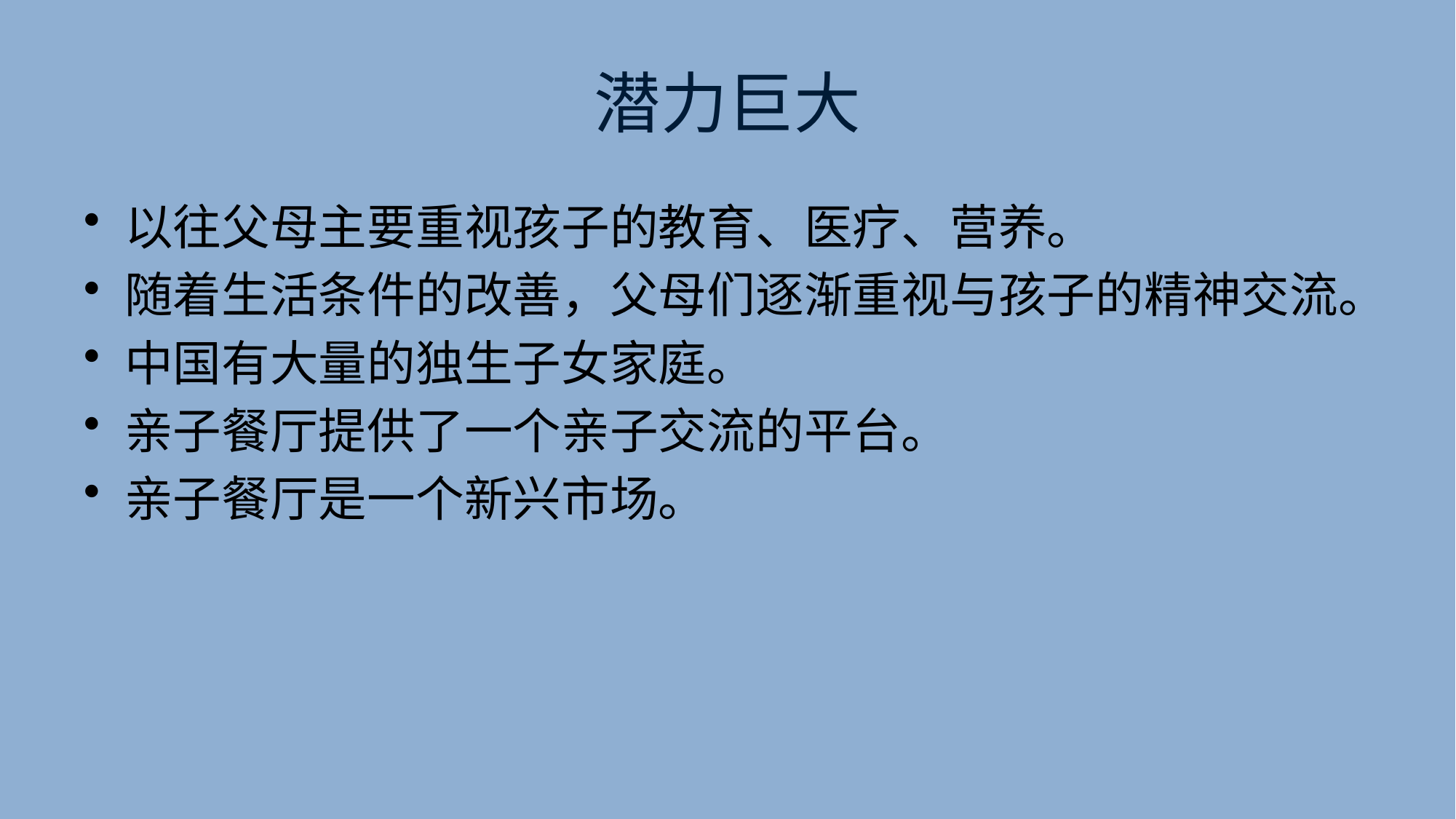

# 潜力巨大
以往父母主要重视孩子的教育、医疗、营养。
随着生活条件的改善，父母们逐渐重视与孩子的精神交流。
中国有大量的独生子女家庭。
亲子餐厅提供了一个亲子交流的平台。
亲子餐厅是一个新兴市场。